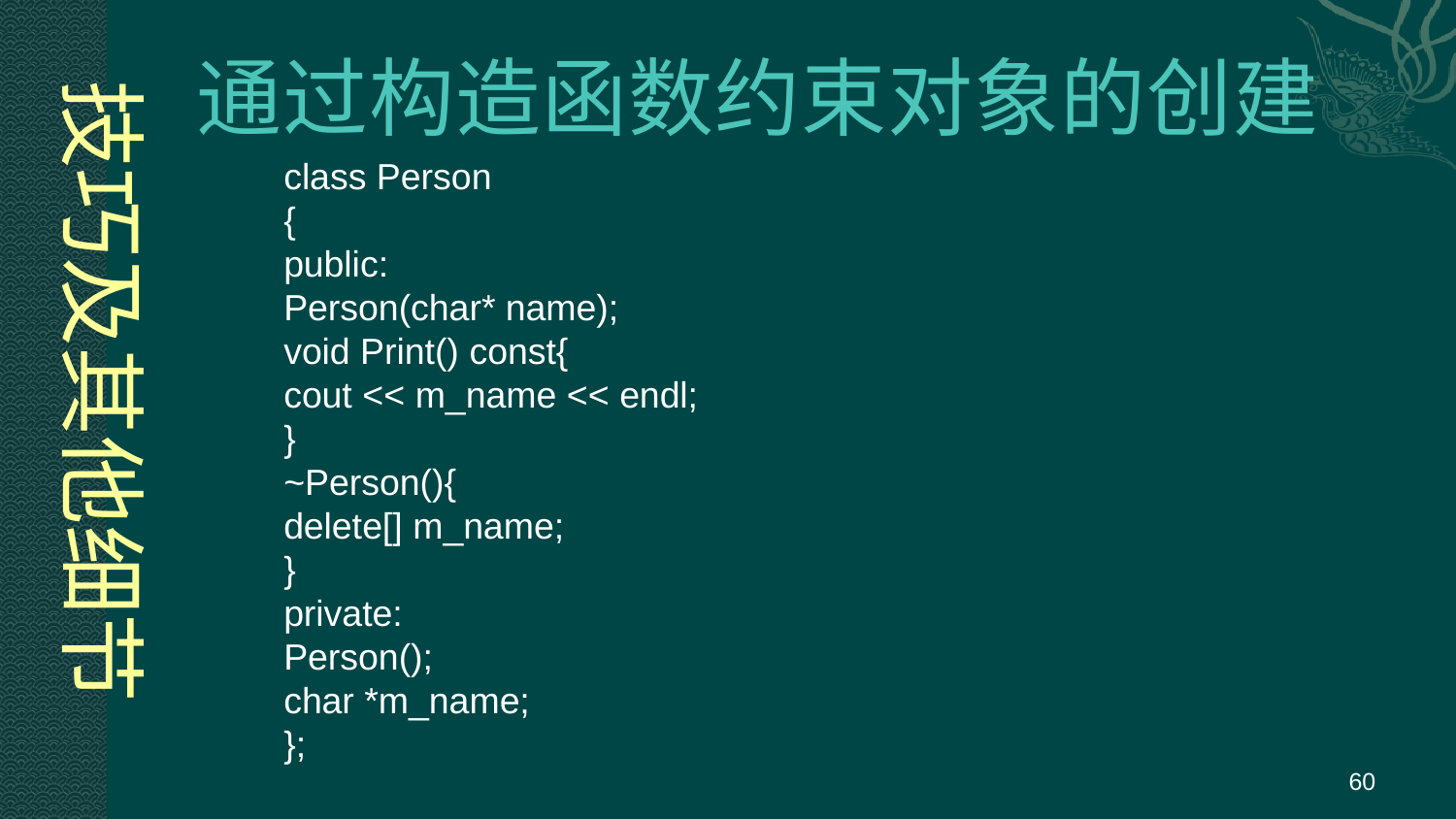

# 通过构造函数约束对象的创建
技巧及其他细节
class Person
{
public:
Person(char* name);
void Print() const{
cout << m_name << endl;
}
~Person(){
delete[] m_name;
}
private:
Person();
char *m_name;
};

60